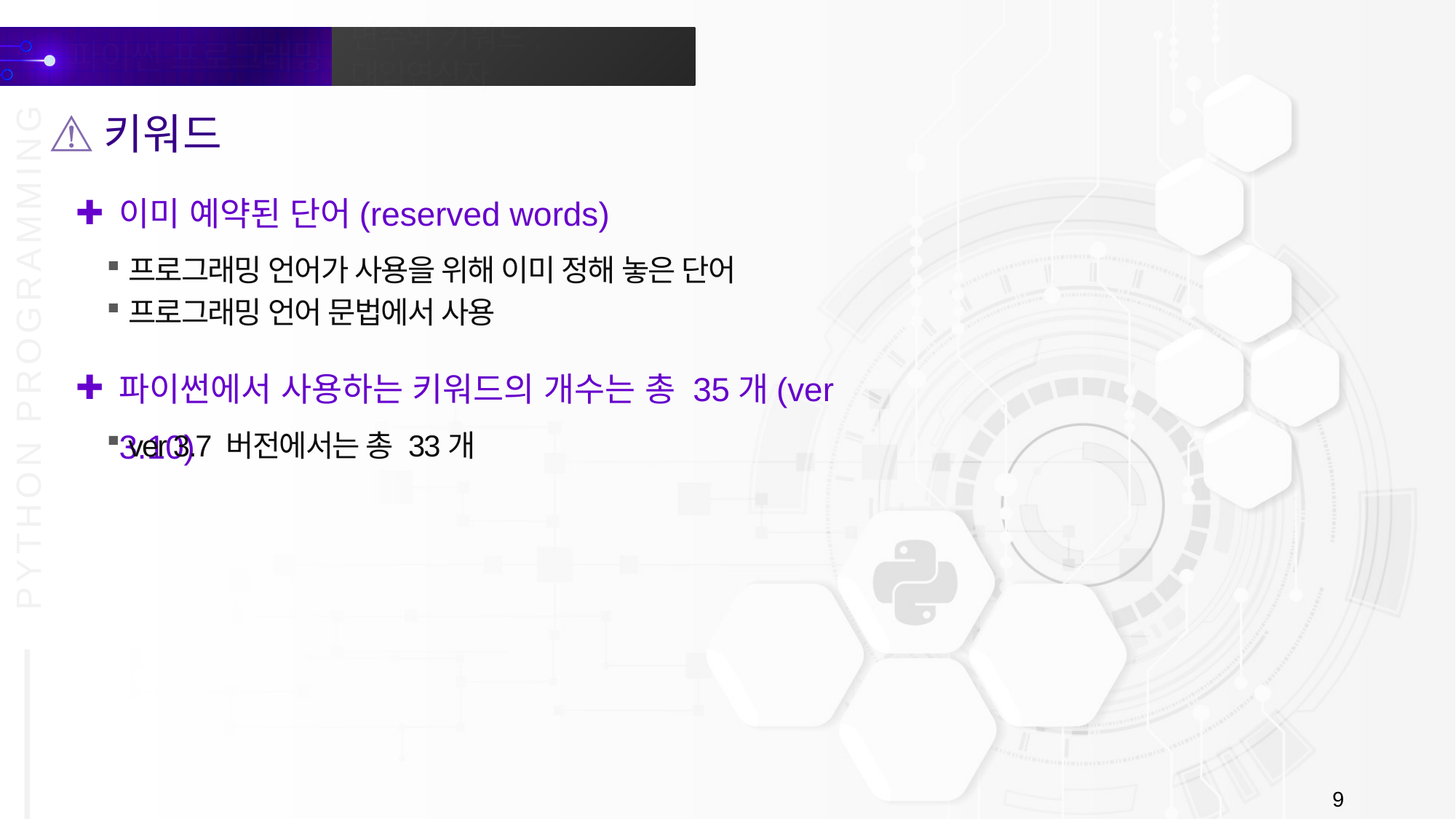

키워드
이미 예약된 단어(reserved words)
프로그래밍 언어가 사용을 위해 이미 정해 놓은 단어
프로그래밍 언어 문법에서 사용
파이썬에서 사용하는 키워드의 개수는 총 35개(ver 3.10)
ver 3.7 버전에서는 총 33개
9